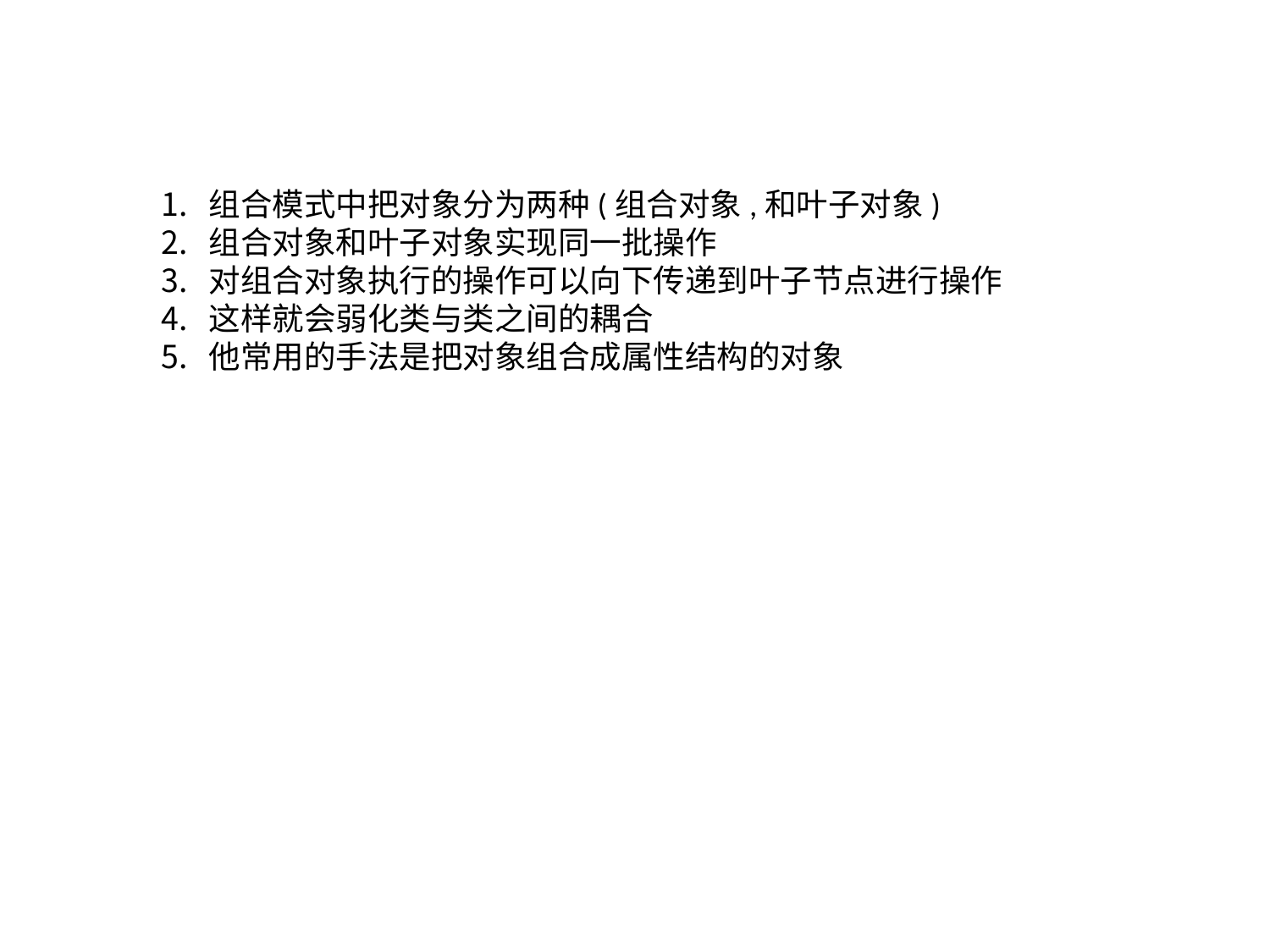

组合模式中把对象分为两种(组合对象,和叶子对象)
组合对象和叶子对象实现同一批操作
对组合对象执行的操作可以向下传递到叶子节点进行操作
这样就会弱化类与类之间的耦合
他常用的手法是把对象组合成属性结构的对象